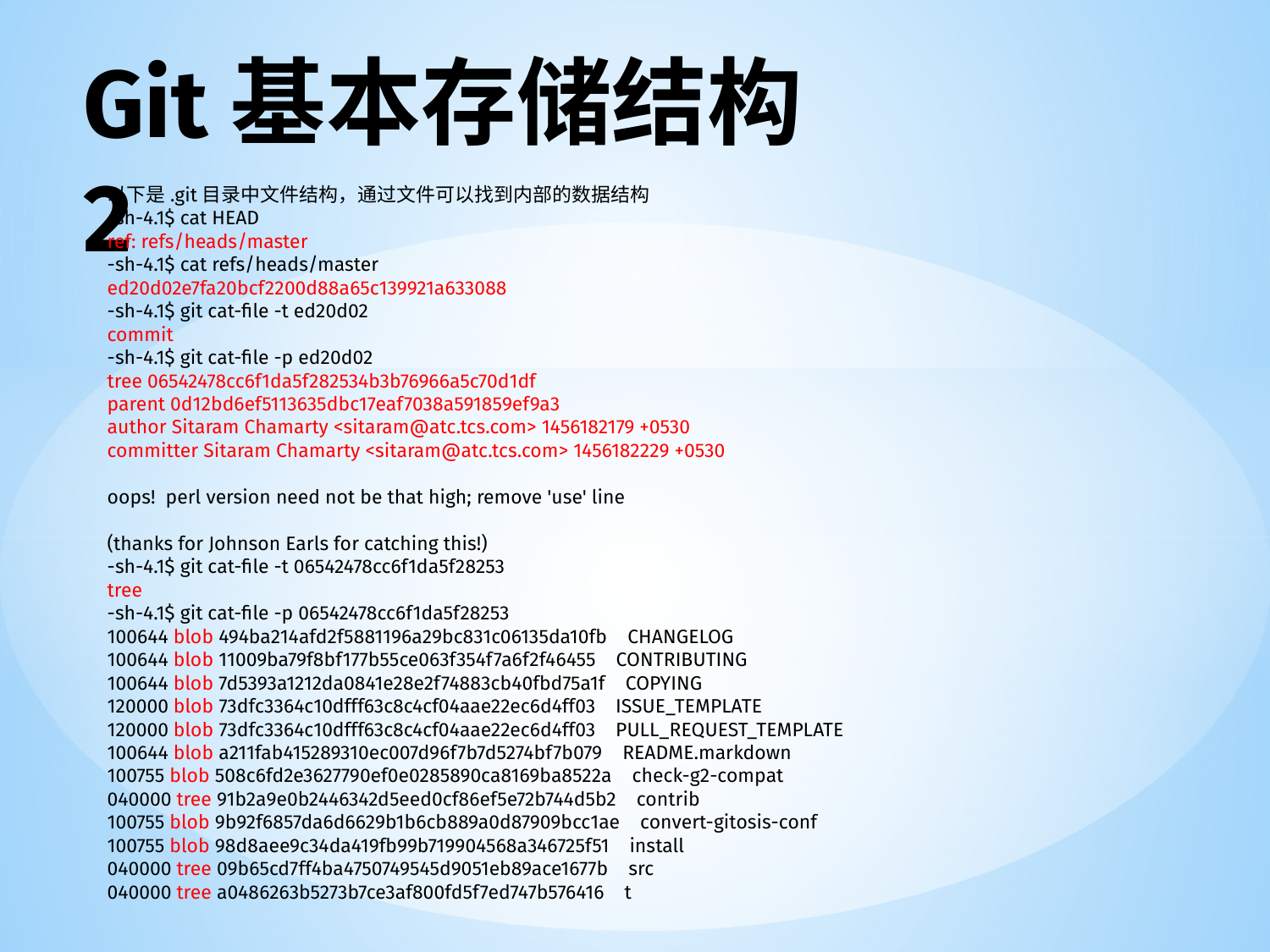

# Git基本存储结构2
以下是.git目录中文件结构，通过文件可以找到内部的数据结构
-sh-4.1$ cat HEAD
ref: refs/heads/master
-sh-4.1$ cat refs/heads/master
ed20d02e7fa20bcf2200d88a65c139921a633088
-sh-4.1$ git cat-file -t ed20d02
commit
-sh-4.1$ git cat-file -p ed20d02
tree 06542478cc6f1da5f282534b3b76966a5c70d1df
parent 0d12bd6ef5113635dbc17eaf7038a591859ef9a3
author Sitaram Chamarty <sitaram@atc.tcs.com> 1456182179 +0530
committer Sitaram Chamarty <sitaram@atc.tcs.com> 1456182229 +0530

oops!  perl version need not be that high; remove 'use' line

(thanks for Johnson Earls for catching this!)
-sh-4.1$ git cat-file -t 06542478cc6f1da5f28253
tree
-sh-4.1$ git cat-file -p 06542478cc6f1da5f28253
100644 blob 494ba214afd2f5881196a29bc831c06135da10fb    CHANGELOG
100644 blob 11009ba79f8bf177b55ce063f354f7a6f2f46455    CONTRIBUTING
100644 blob 7d5393a1212da0841e28e2f74883cb40fbd75a1f    COPYING
120000 blob 73dfc3364c10dfff63c8c4cf04aae22ec6d4ff03    ISSUE_TEMPLATE
120000 blob 73dfc3364c10dfff63c8c4cf04aae22ec6d4ff03    PULL_REQUEST_TEMPLATE
100644 blob a211fab415289310ec007d96f7b7d5274bf7b079    README.markdown
100755 blob 508c6fd2e3627790ef0e0285890ca8169ba8522a    check-g2-compat
040000 tree 91b2a9e0b2446342d5eed0cf86ef5e72b744d5b2    contrib
100755 blob 9b92f6857da6d6629b1b6cb889a0d87909bcc1ae    convert-gitosis-conf
100755 blob 98d8aee9c34da419fb99b719904568a346725f51    install
040000 tree 09b65cd7ff4ba4750749545d9051eb89ace1677b    src
040000 tree a0486263b5273b7ce3af800fd5f7ed747b576416    t